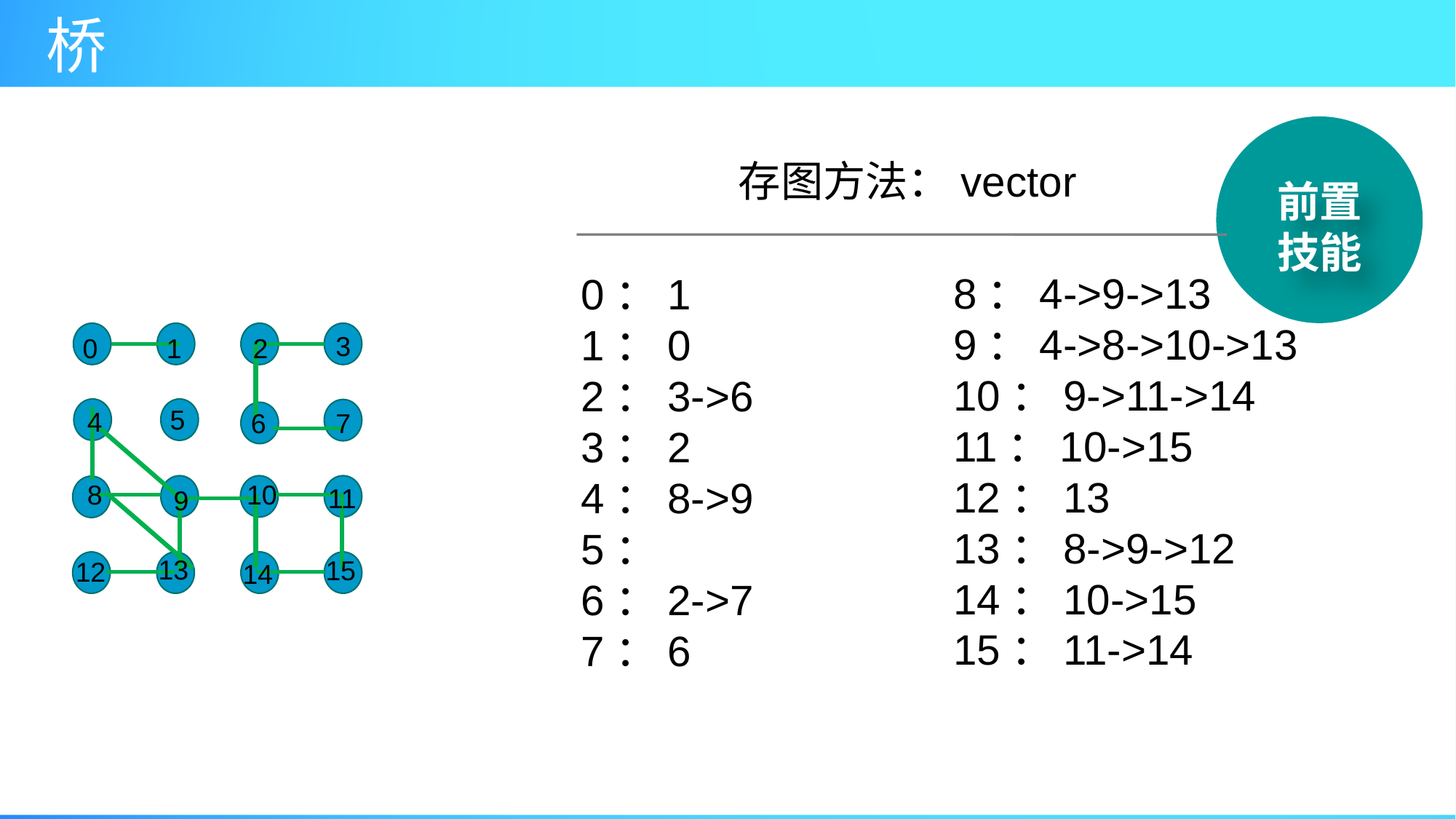

前置
技能
存图方法：vector
8：4->9->13
9：4->8->10->13
10：9->11->14
11：10->15
12：13
13：8->9->12
14：10->15
15：11->14
0：1
1：0
2：3->6
3：2
4：8->9
5：
6：2->7
7：6

3
0
1
2
5

4

6
7

10
8

11
9
13
15
12
14